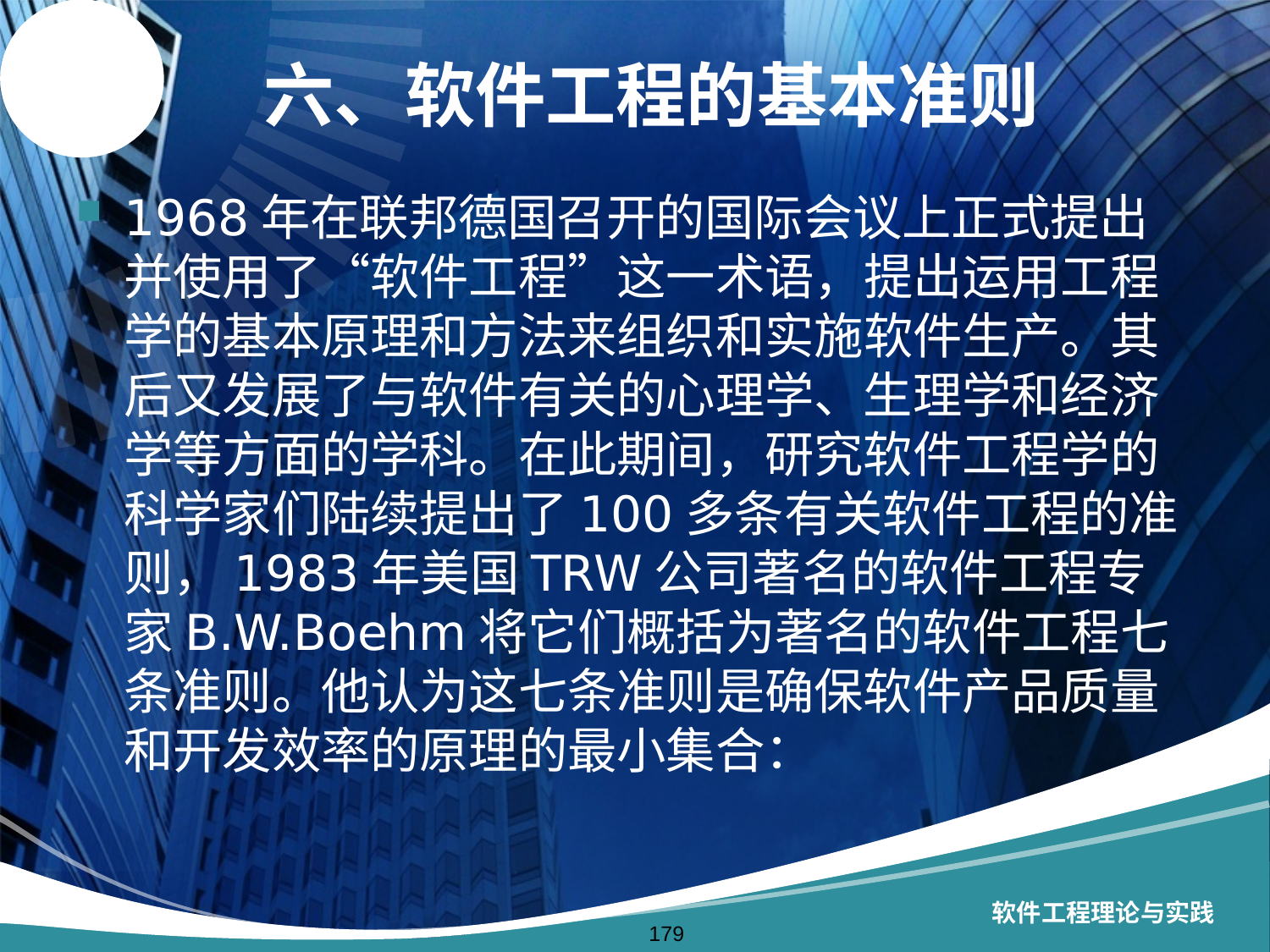

# 六、软件工程的基本准则
1968年在联邦德国召开的国际会议上正式提出并使用了“软件工程”这一术语，提出运用工程学的基本原理和方法来组织和实施软件生产。其后又发展了与软件有关的心理学、生理学和经济学等方面的学科。在此期间，研究软件工程学的科学家们陆续提出了100多条有关软件工程的准则，1983年美国TRW公司著名的软件工程专家B.W.Boehm将它们概括为著名的软件工程七条准则。他认为这七条准则是确保软件产品质量和开发效率的原理的最小集合：
软件工程理论与实践
179